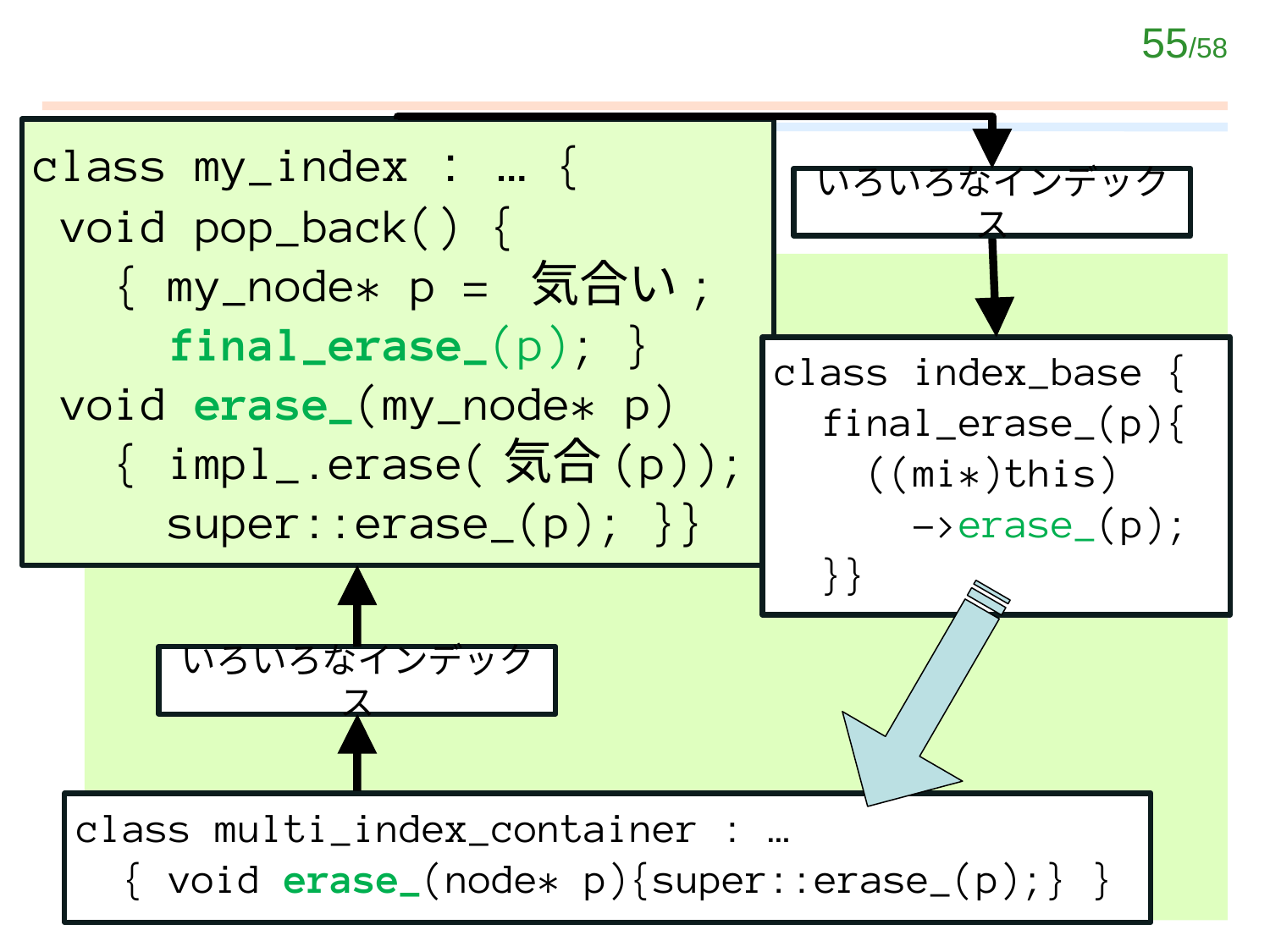

#
class my_index : … {
 void pop_back() {
   { my_node* p = 気合い;
     final_erase_(p); }
 void erase_(my_node* p)
   { impl_.erase(気合(p));
     super::erase_(p); }}
いろいろなインデックス

class index_base {
  final_erase_(p){
    ((mi*)this)
      ->erase_(p);
  }}

いろいろなインデックス
class multi_index_container : …
  { void erase_(node* p){super::erase_(p);} }